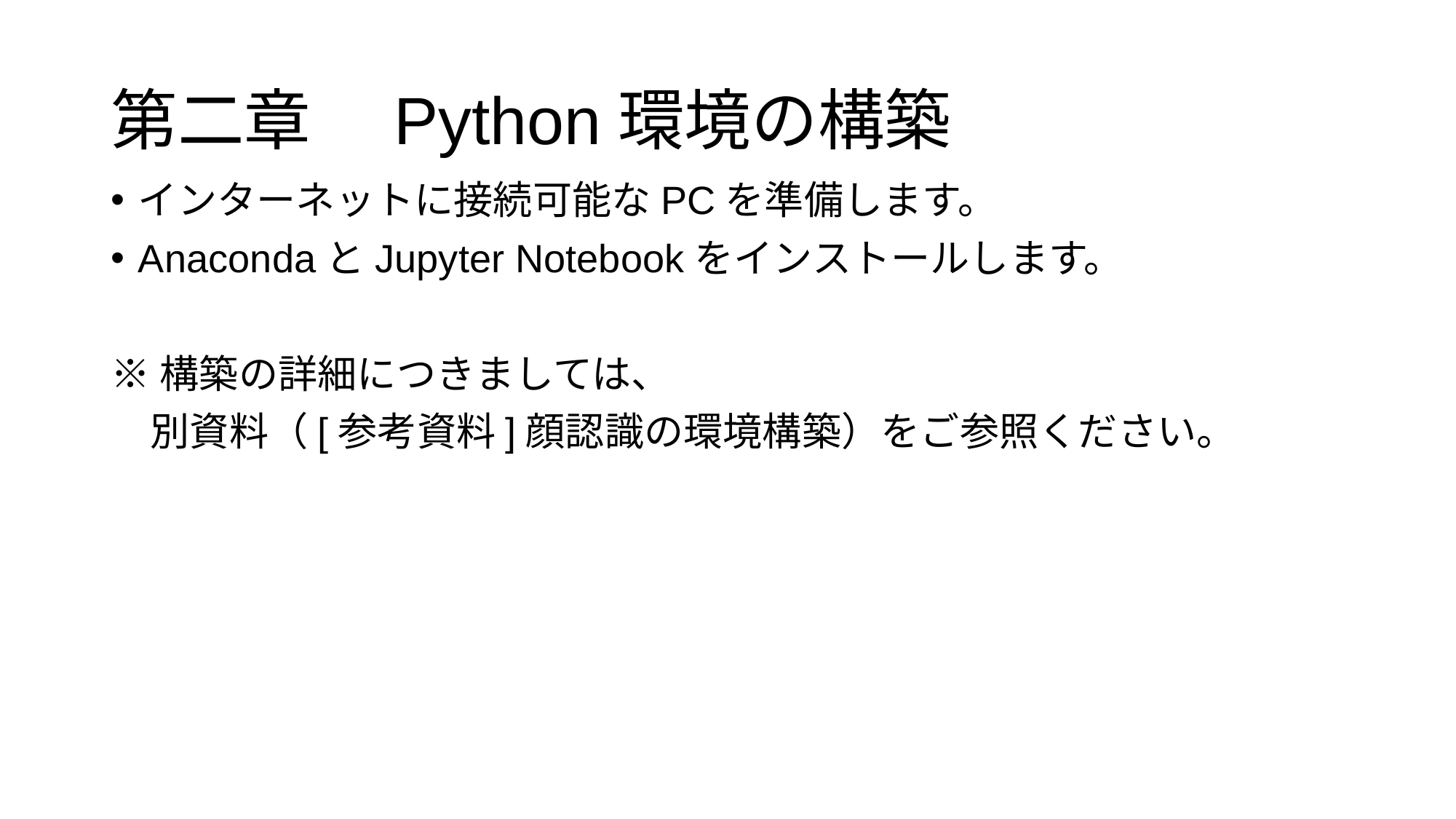

# 第二章　Python環境の構築
インターネットに接続可能なPCを準備します。
AnacondaとJupyter Notebookをインストールします。

※構築の詳細につきましては、
　別資料（[参考資料]顔認識の環境構築）をご参照ください。